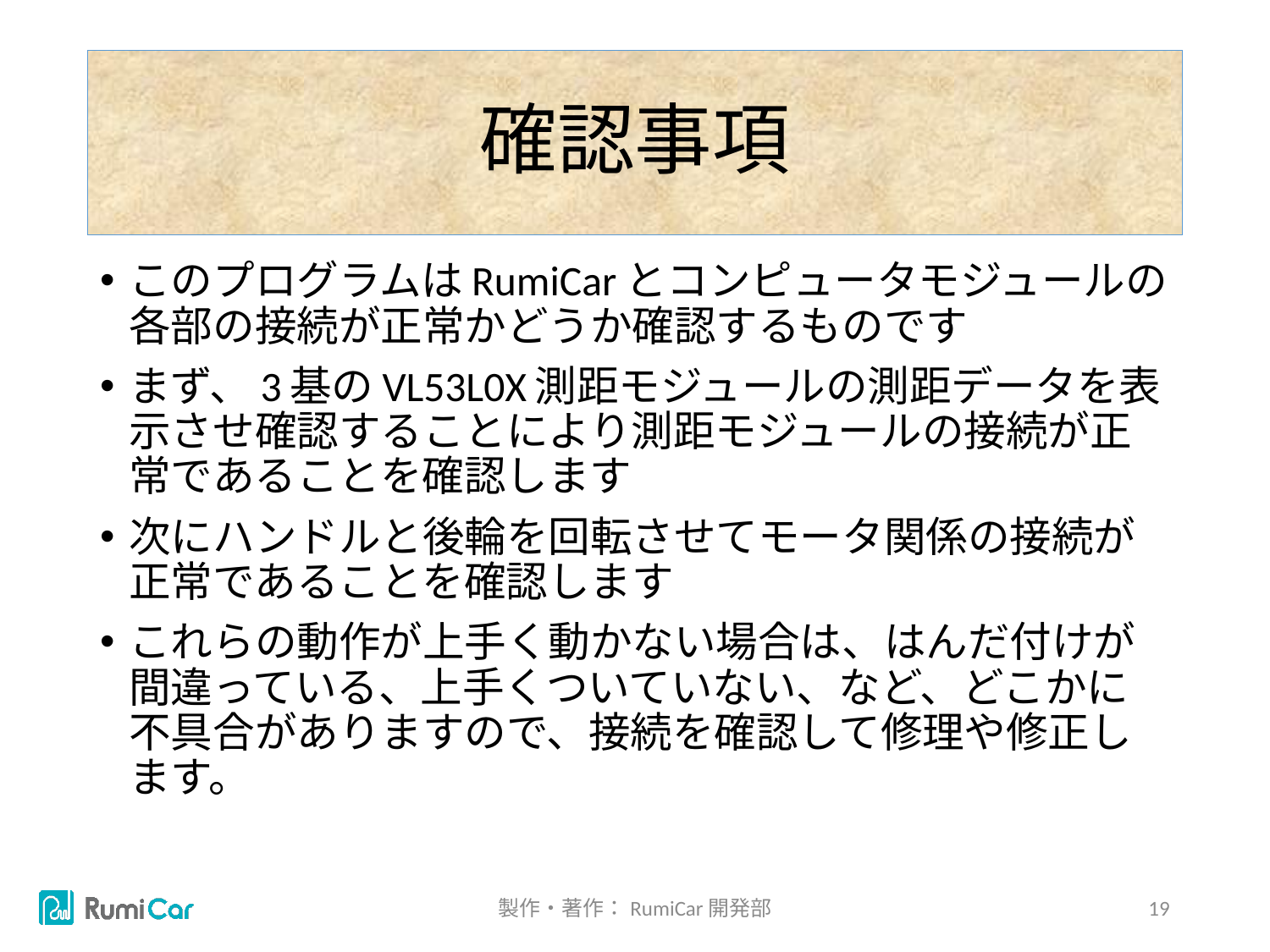

# 確認事項
このプログラムはRumiCarとコンピュータモジュールの各部の接続が正常かどうか確認するものです
まず、3基のVL53L0X測距モジュールの測距データを表示させ確認することにより測距モジュールの接続が正常であることを確認します
次にハンドルと後輪を回転させてモータ関係の接続が正常であることを確認します
これらの動作が上手く動かない場合は、はんだ付けが間違っている、上手くついていない、など、どこかに不具合がありますので、接続を確認して修理や修正します。
製作・著作：RumiCar開発部
19